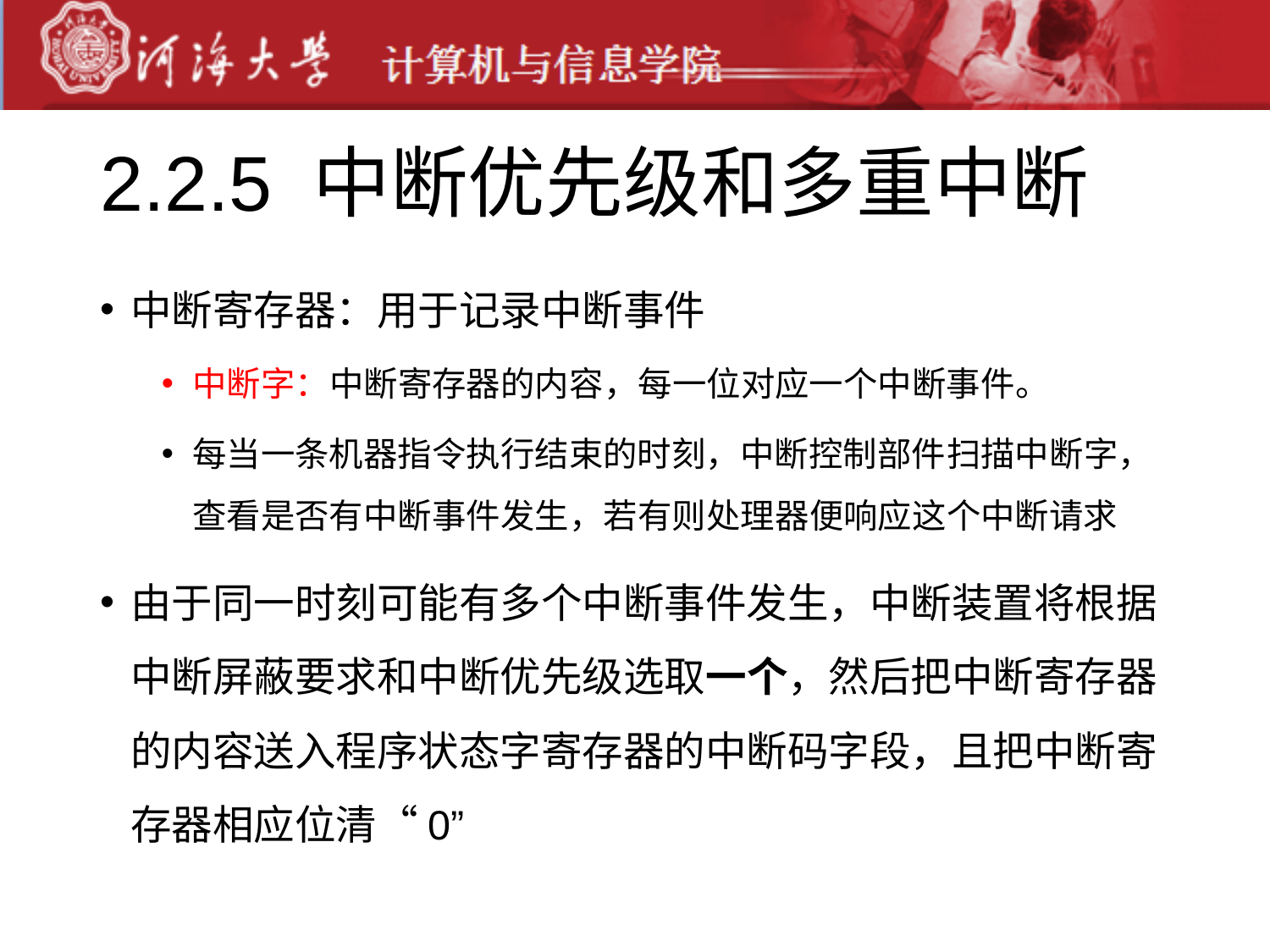

# 2.2.5 中断优先级和多重中断
中断寄存器：用于记录中断事件
中断字：中断寄存器的内容，每一位对应一个中断事件。
每当一条机器指令执行结束的时刻，中断控制部件扫描中断字，查看是否有中断事件发生，若有则处理器便响应这个中断请求
由于同一时刻可能有多个中断事件发生，中断装置将根据中断屏蔽要求和中断优先级选取一个，然后把中断寄存器的内容送入程序状态字寄存器的中断码字段，且把中断寄存器相应位清“0”